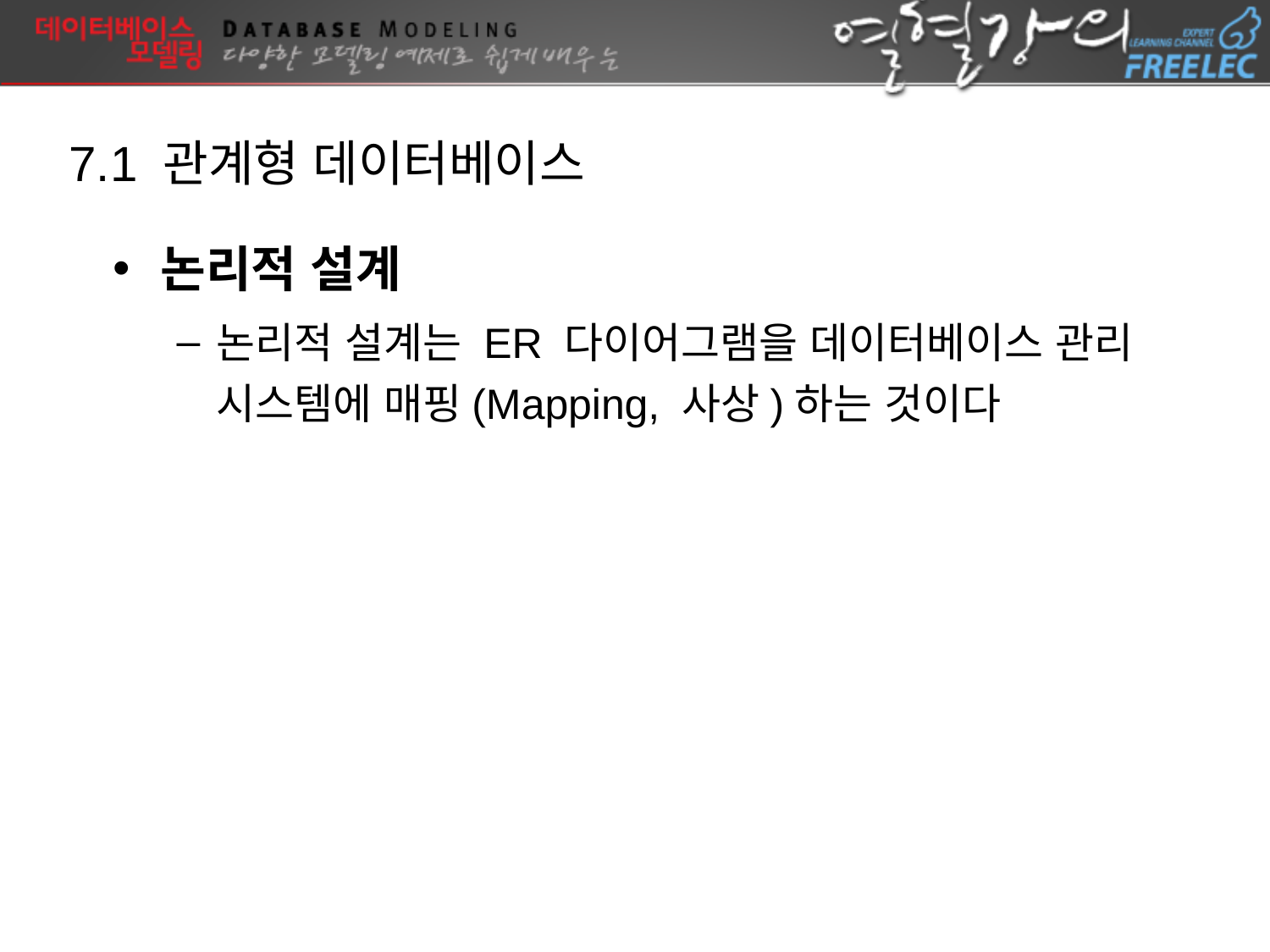

7.1 관계형 데이터베이스
논리적 설계
논리적 설계는 ER 다이어그램을 데이터베이스 관리 시스템에 매핑(Mapping, 사상)하는 것이다